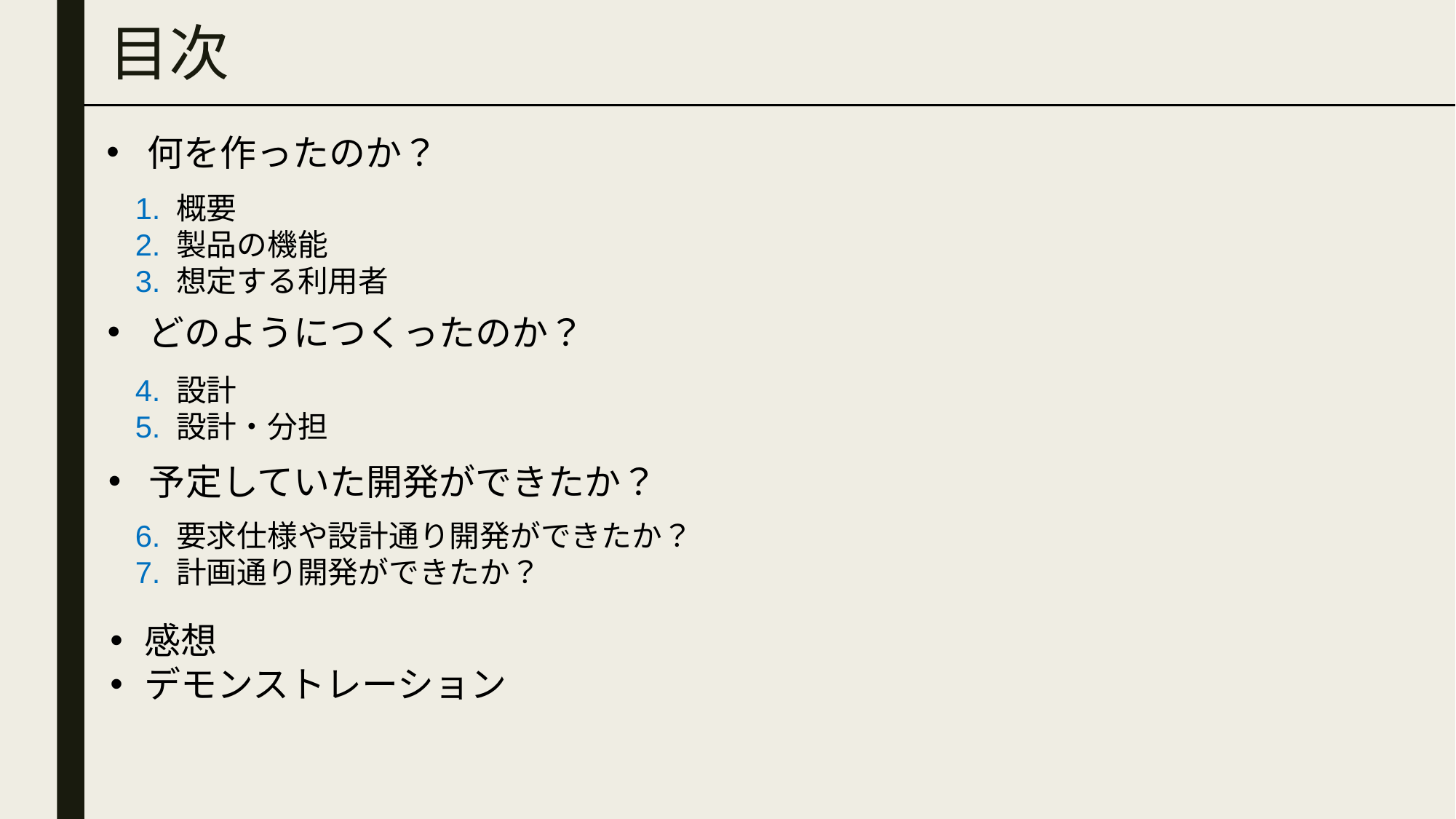

# 目次
何を作ったのか？
1. 概要
2. 製品の機能
3. 想定する利用者

4. 設計
5. 設計・分担

6. 要求仕様や設計通り開発ができたか？
7. 計画通り開発ができたか？

どのようにつくったのか？
予定していた開発ができたか？
感想
デモンストレーション